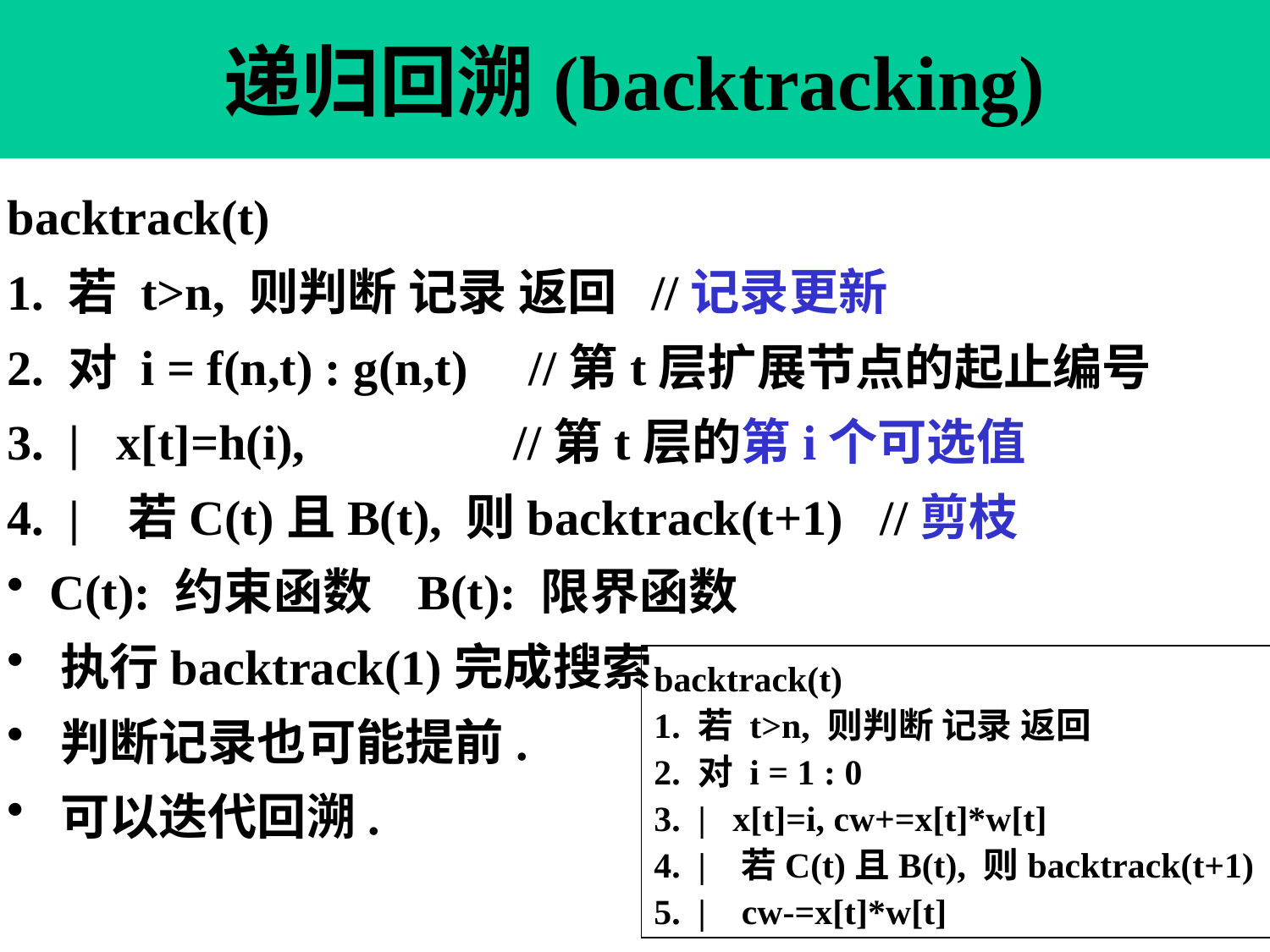

# 递归回溯(backtracking)
backtrack(t)
1. 若 t>n, 则判断 记录 返回  //记录更新
2. 对 i = f(n,t) : g(n,t)     //第t层扩展节点的起止编号
3.  |   x[t]=h(i),                 //第t层的第i个可选值
4.  |   若C(t)且B(t), 则backtrack(t+1)   //剪枝
 C(t): 约束函数   B(t): 限界函数
 执行backtrack(1)完成搜索
 判断记录也可能提前.
 可以迭代回溯.
backtrack(t)
1. 若 t>n, 则判断 记录 返回
2. 对 i = 1 : 0
3.  |   x[t]=i, cw+=x[t]*w[t]
4.  |   若C(t)且B(t), 则backtrack(t+1)
5.  |    cw-=x[t]*w[t]